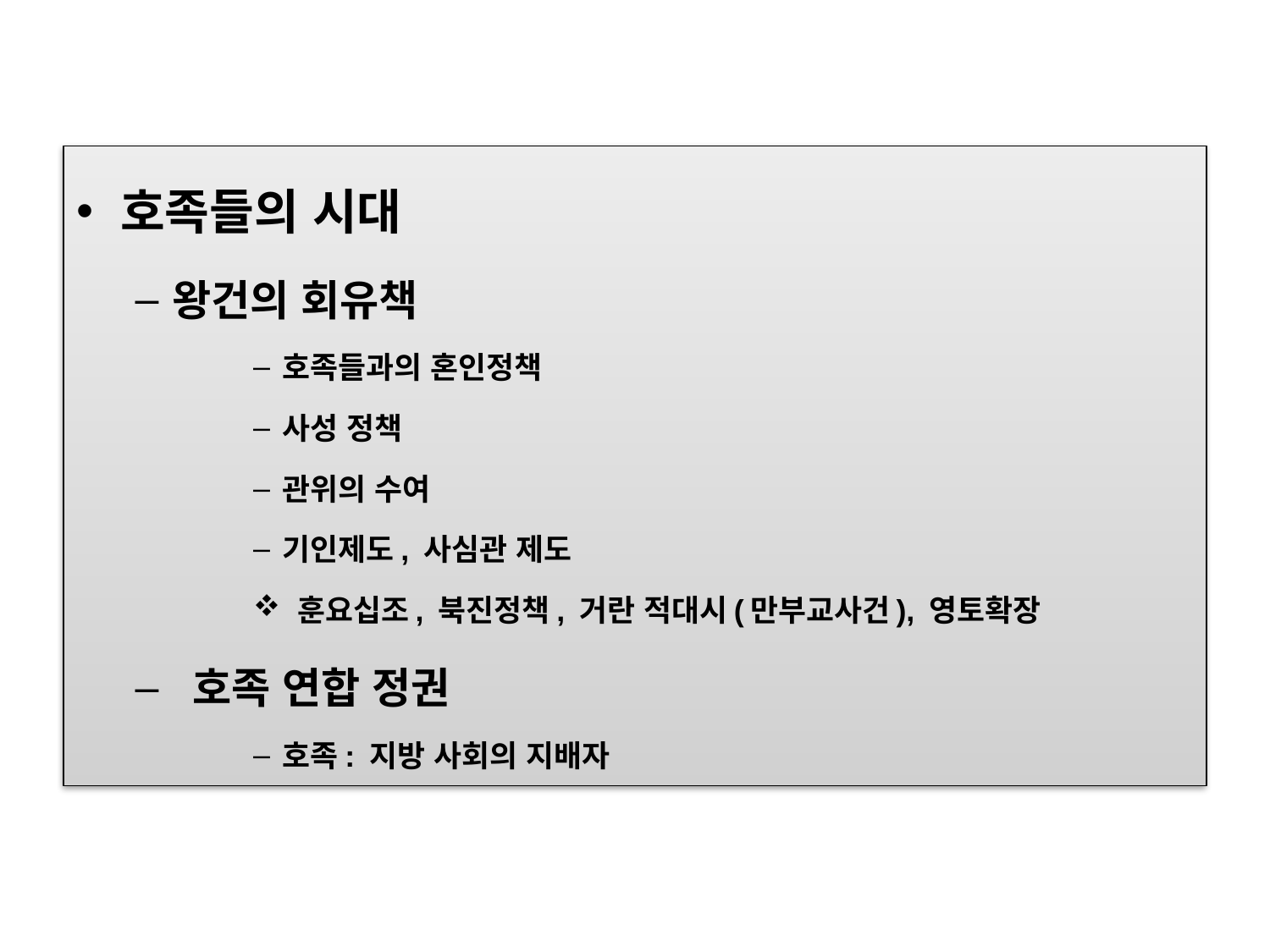

호족들의 시대
왕건의 회유책
호족들과의 혼인정책
사성 정책
관위의 수여
기인제도, 사심관 제도
 훈요십조, 북진정책, 거란 적대시(만부교사건), 영토확장
 호족 연합 정권
호족: 지방 사회의 지배자